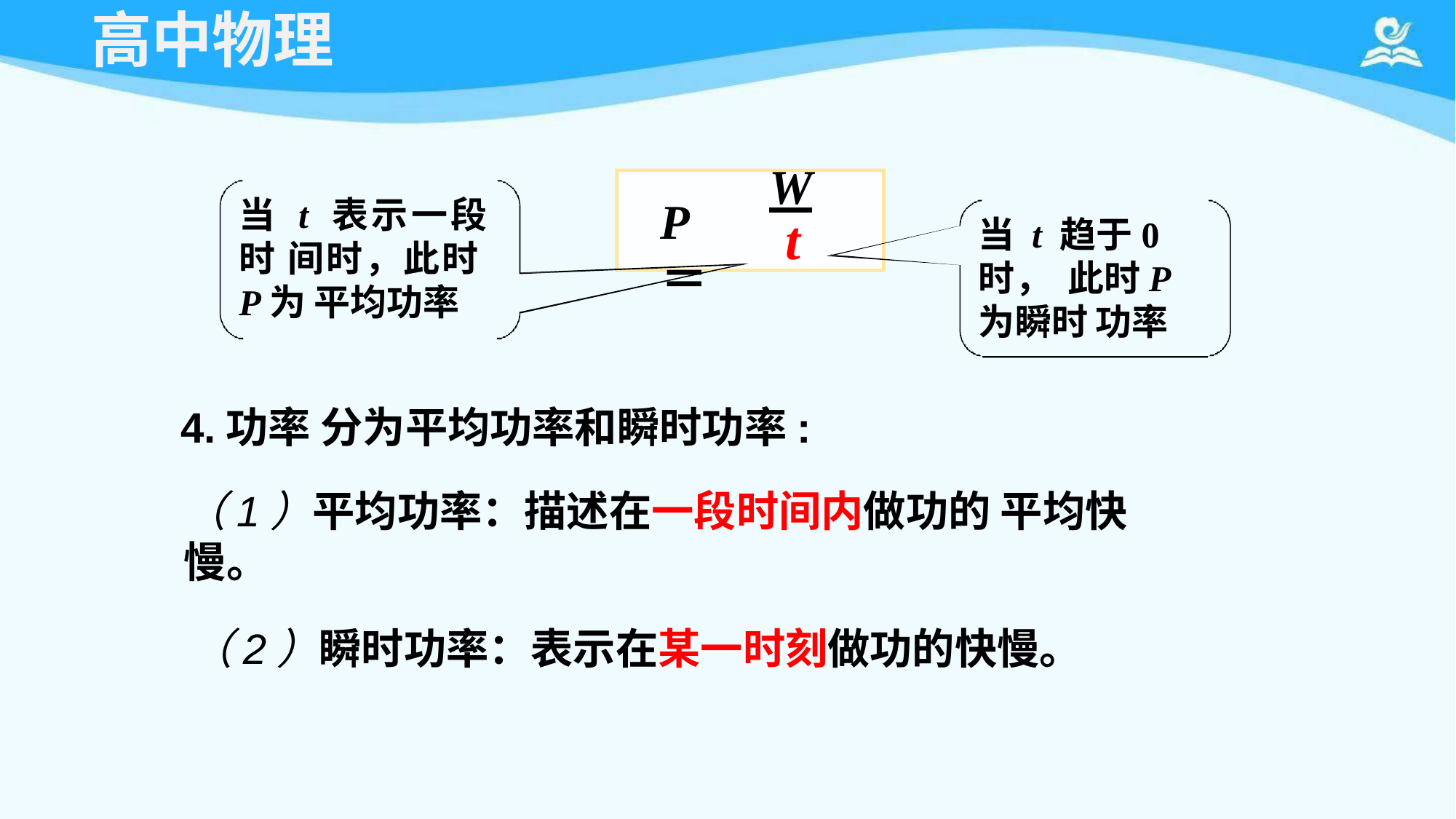

# 高中物理
W
t

P＝
当 t 表示一段时 间时，此时P为 平均功率

当 t 趋于0时，  此时P为瞬时 功率
4.功率 分为平均功率和瞬时功率:
（1）平均功率：描述在一段时间内做功的 平均快慢。
（2）瞬时功率：表示在某一时刻做功的快慢。